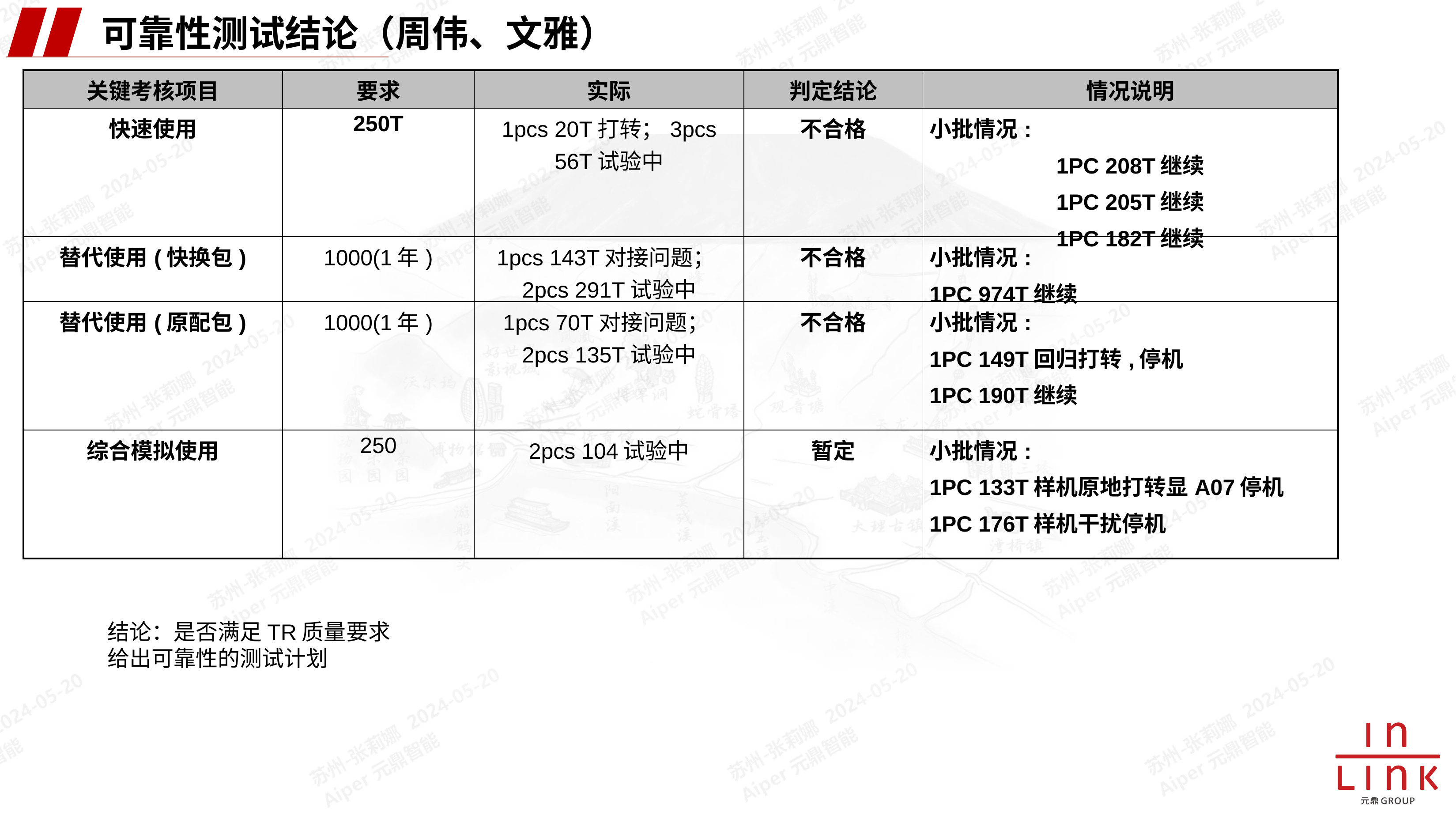

可靠性测试结论（周伟、文雅）
| 关键考核项目 | 要求 | 实际 | 判定结论 | 情况说明 |
| --- | --- | --- | --- | --- |
| 快速使用 | 250T | 1pcs 20T打转；3pcs 56T试验中 | 不合格 | 小批情况: 1PC 208T继续 1PC 205T继续 1PC 182T继续 |
| 替代使用(快换包) | 1000(1年) | 1pcs 143T对接问题；2pcs 291T试验中 | 不合格 | 小批情况: 1PC 974T继续 |
| 替代使用(原配包) | 1000(1年) | 1pcs 70T对接问题；2pcs 135T试验中 | 不合格 | 小批情况: 1PC 149T回归打转,停机 1PC 190T继续 |
| 综合模拟使用 | 250 | 2pcs 104试验中 | 暂定 | 小批情况: 1PC 133T样机原地打转显A07停机 1PC 176T样机干扰停机 |
结论：是否满足TR质量要求
给出可靠性的测试计划